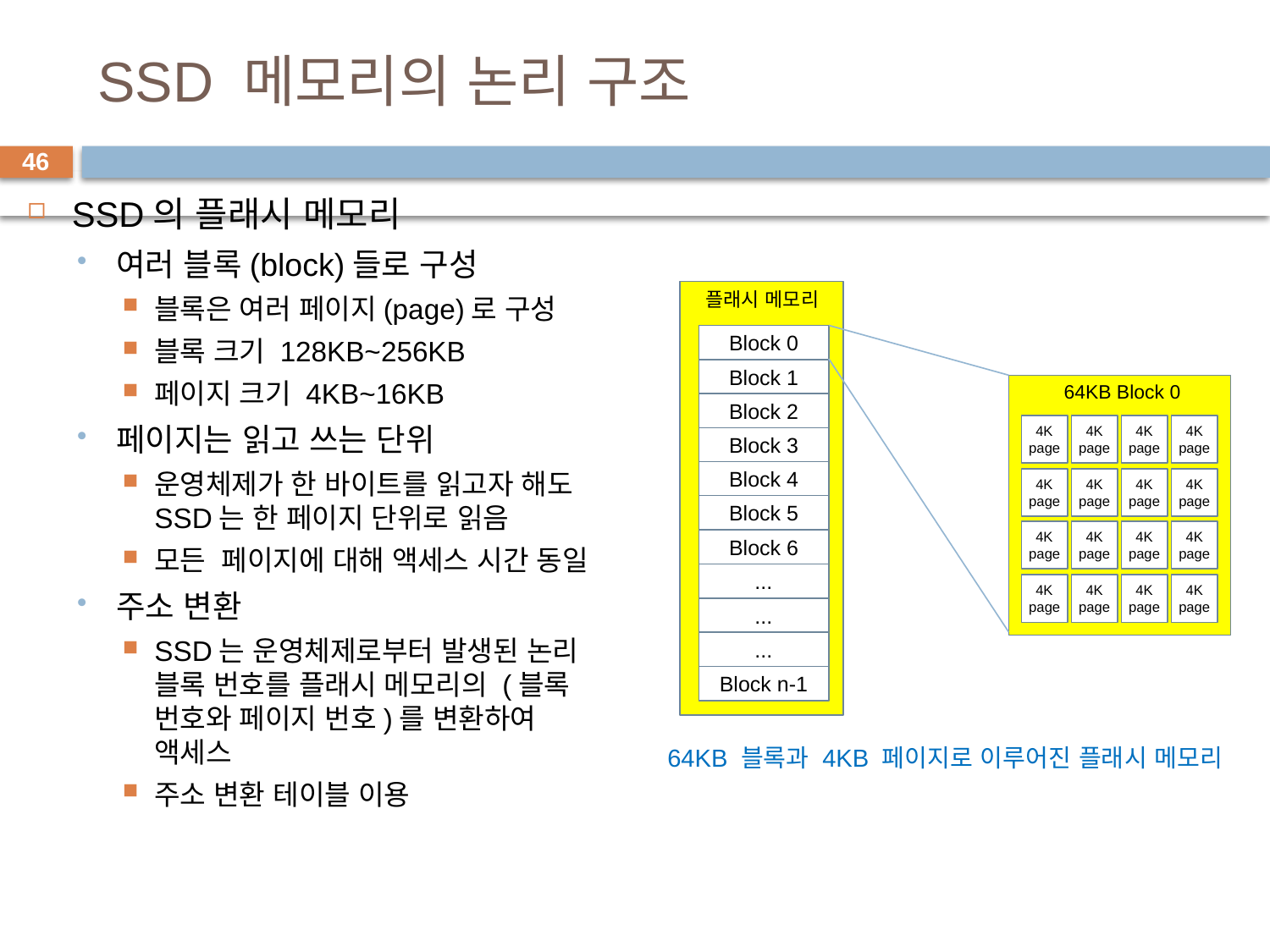

# SSD 메모리의 논리 구조
46
SSD의 플래시 메모리
여러 블록(block)들로 구성
블록은 여러 페이지(page)로 구성
블록 크기 128KB~256KB
페이지 크기 4KB~16KB
페이지는 읽고 쓰는 단위
운영체제가 한 바이트를 읽고자 해도 SSD는 한 페이지 단위로 읽음
모든  페이지에 대해 액세스 시간 동일
주소 변환
SSD는 운영체제로부터 발생된 논리 블록 번호를 플래시 메모리의 (블록 번호와 페이지 번호)를 변환하여 액세스
주소 변환 테이블 이용

플래시 메모리
Block 0
Block 1
Block 2
Block 3
Block 4
Block 5
Block 6
...
...
...
Block n-1
64KB Block 0

4K
page
4K
page
4K
page
4K
page
4K
page
4K
page
4K
page
4K
page
4K
page
4K
page
4K
page
4K
page
4K
page
4K
page
4K
page
4K
page
64KB 블록과 4KB 페이지로 이루어진 플래시 메모리